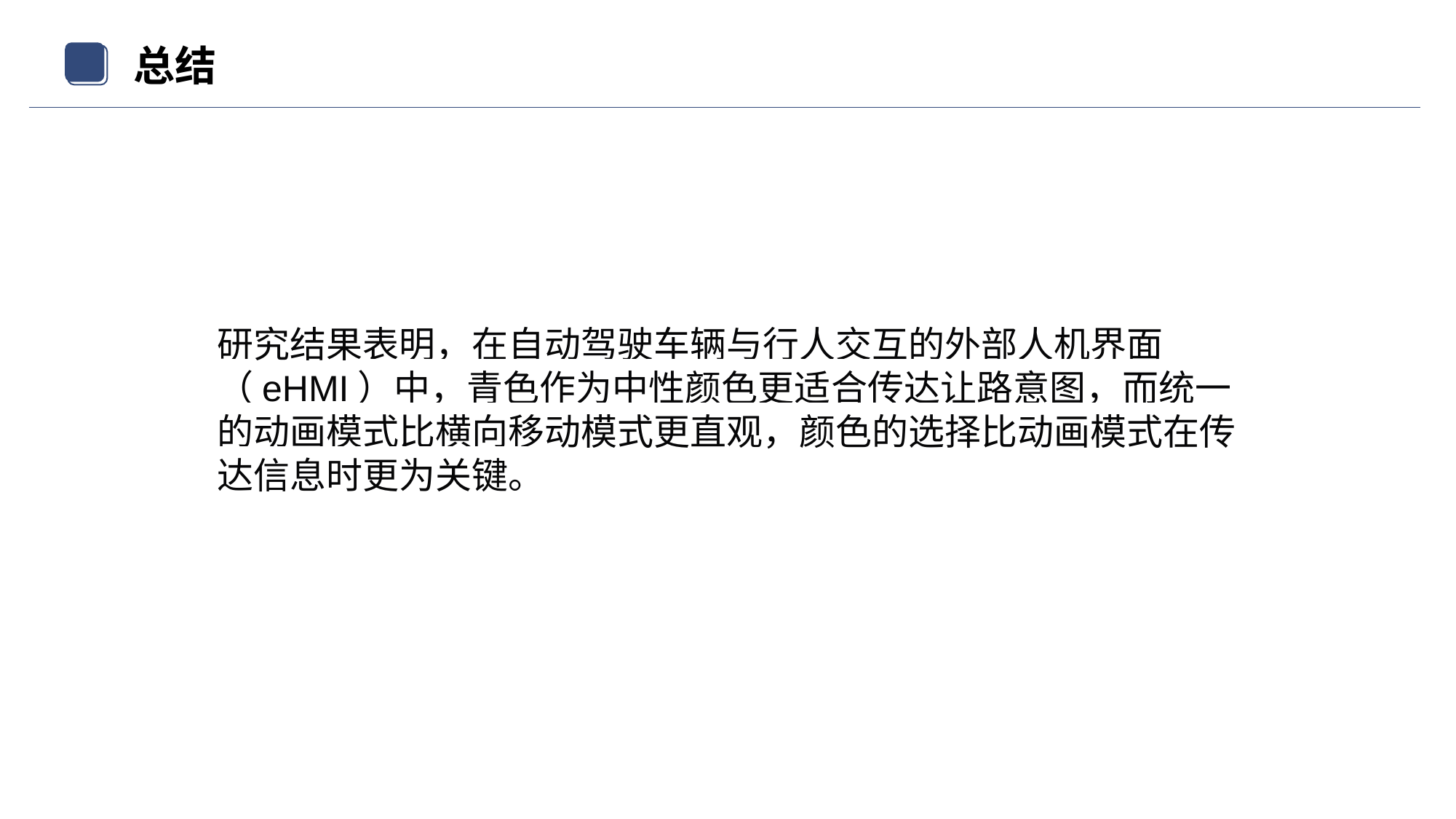

总结
研究结果表明，在自动驾驶车辆与行人交互的外部人机界面（eHMI）中，青色作为中性颜色更适合传达让路意图，而统一的动画模式比横向移动模式更直观，颜色的选择比动画模式在传达信息时更为关键。